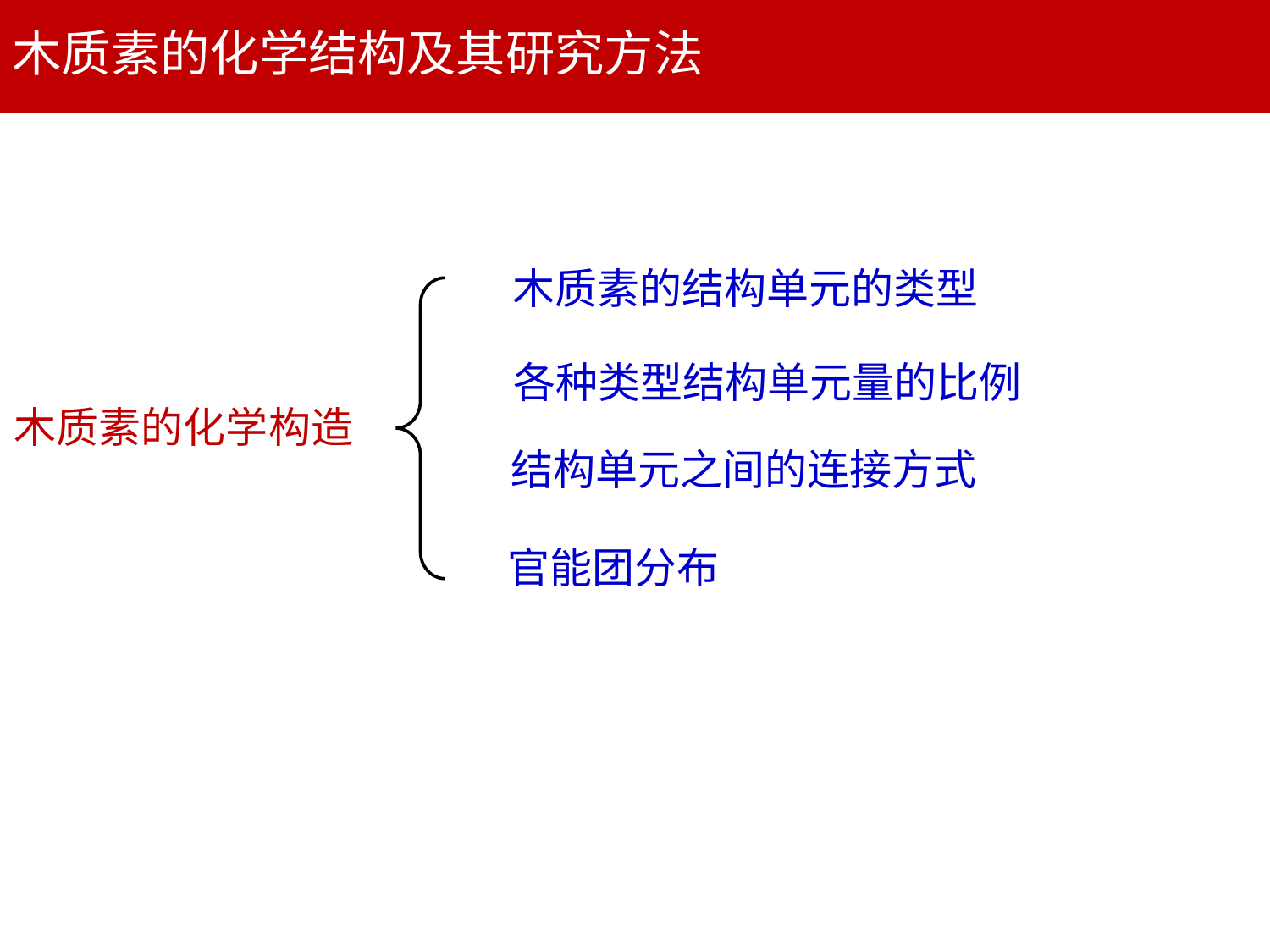

木质素的化学结构及其研究方法
木质素的结构单元的类型

各种类型结构单元量的比例
木质素的化学构造
结构单元之间的连接方式
官能团分布